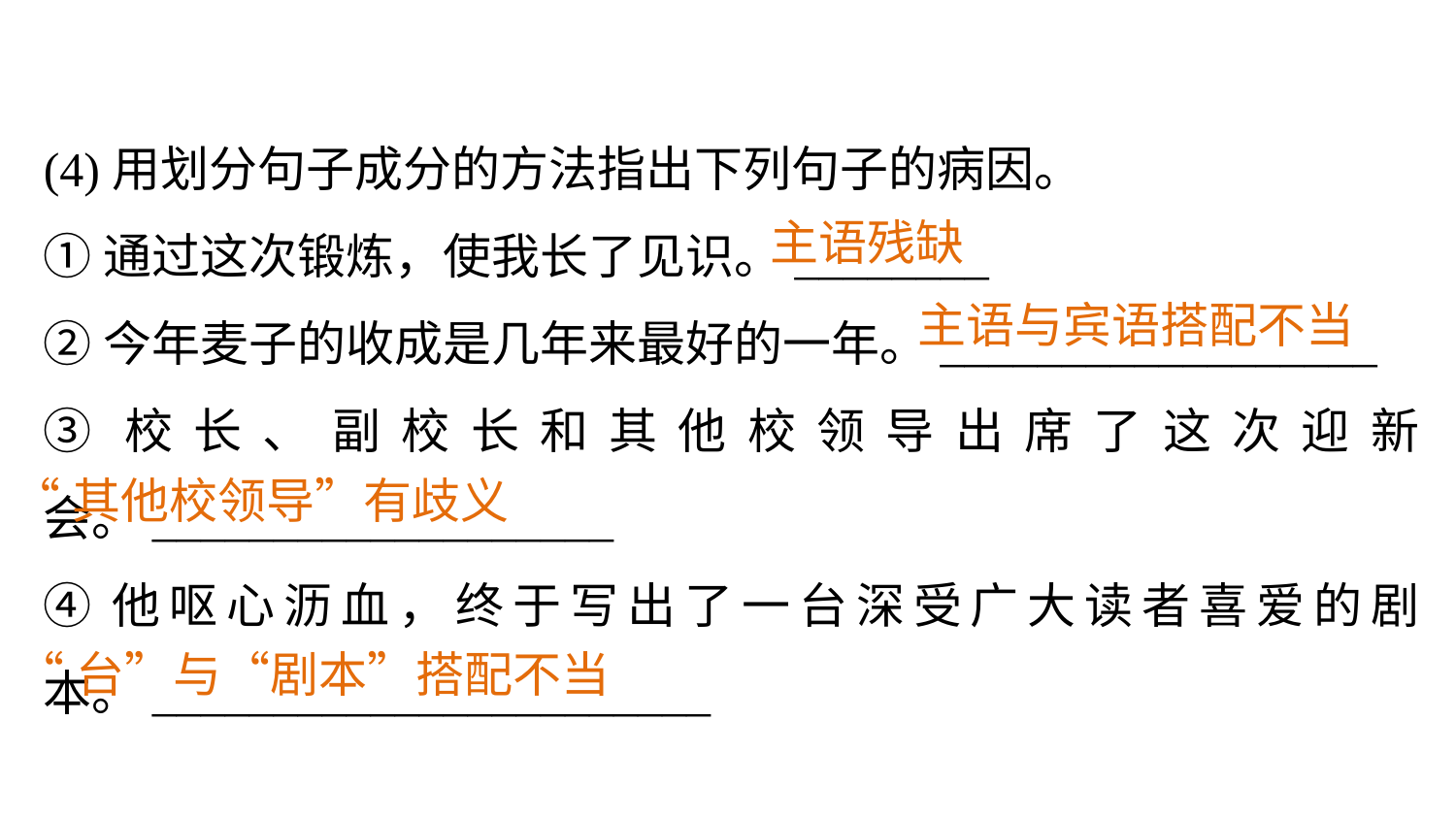

(4)用划分句子成分的方法指出下列句子的病因。
①通过这次锻炼，使我长了见识。________
②今年麦子的收成是几年来最好的一年。__________________
③校长、副校长和其他校领导出席了这次迎新会。___________________
④他呕心沥血，终于写出了一台深受广大读者喜爱的剧本。_______________________
主语残缺
主语与宾语搭配不当
“其他校领导”有歧义
“台”与“剧本”搭配不当